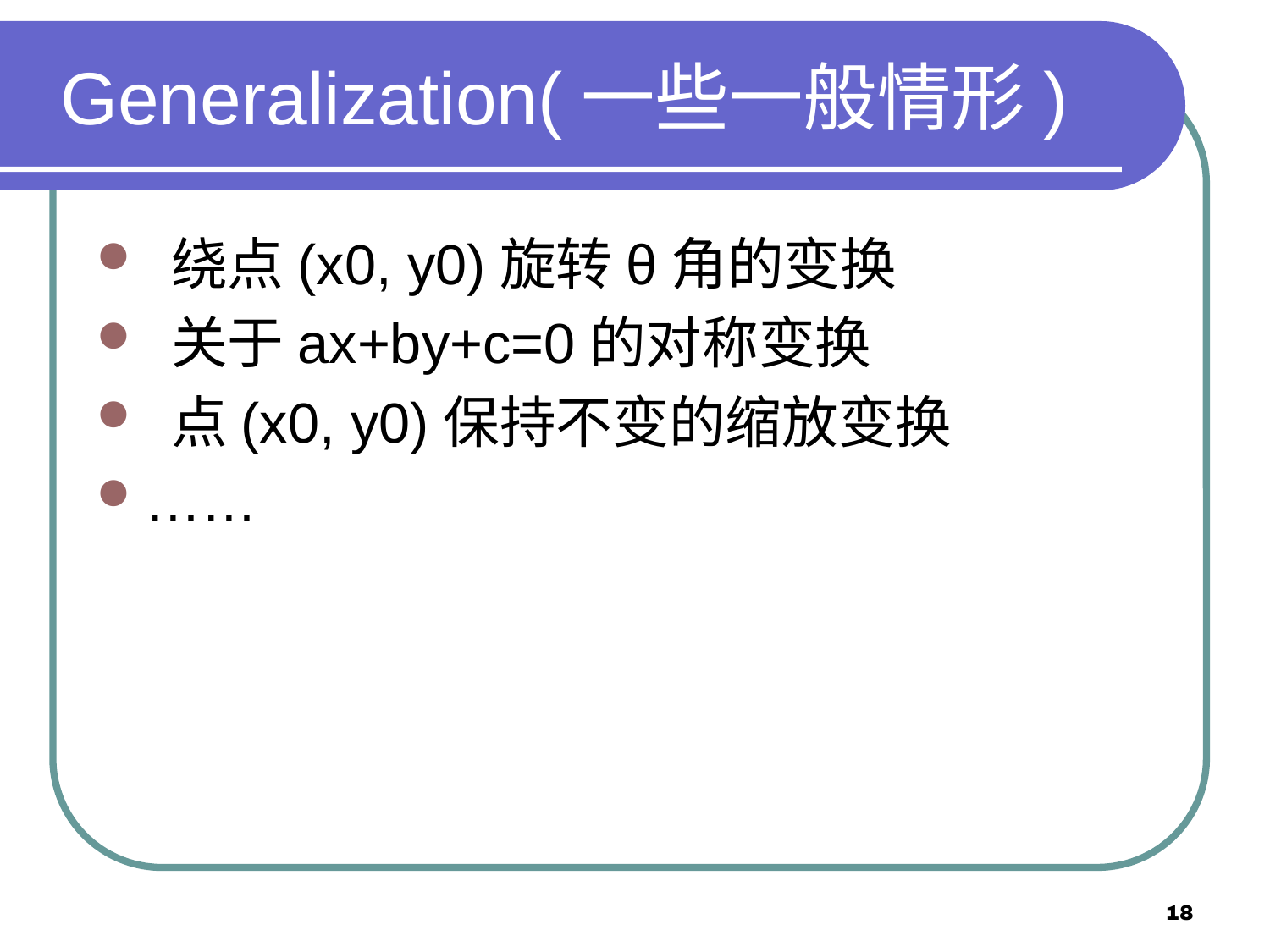

# Generalization(一些一般情形)
 绕点(x0, y0)旋转θ角的变换
 关于ax+by+c=0的对称变换
 点(x0, y0)保持不变的缩放变换
……
18